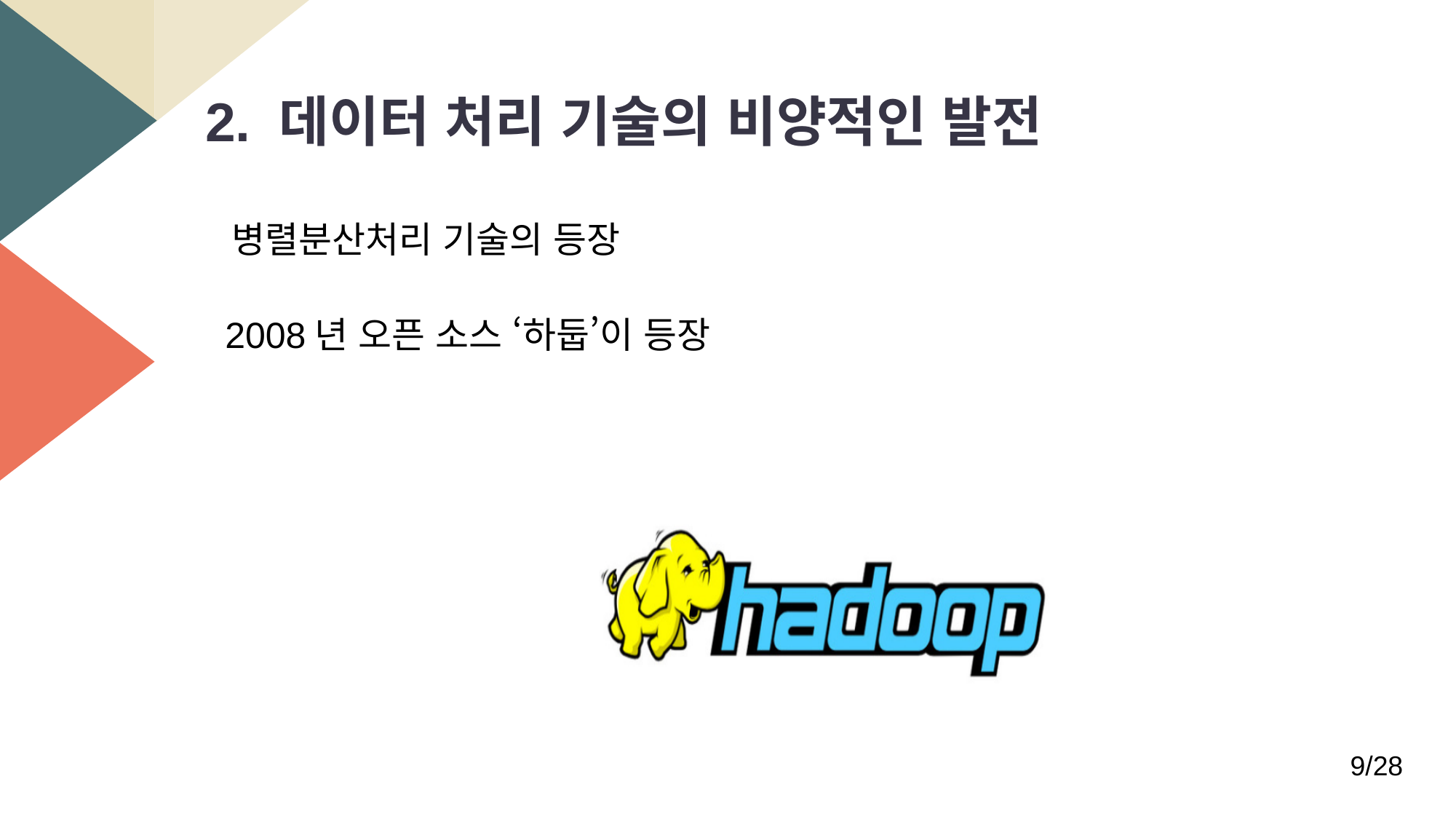

2. 데이터 처리 기술의 비양적인 발전
병렬분산처리 기술의 등장
2008년 오픈 소스 ‘하둡’이 등장

### Chart

| Category |
|---|
9/28